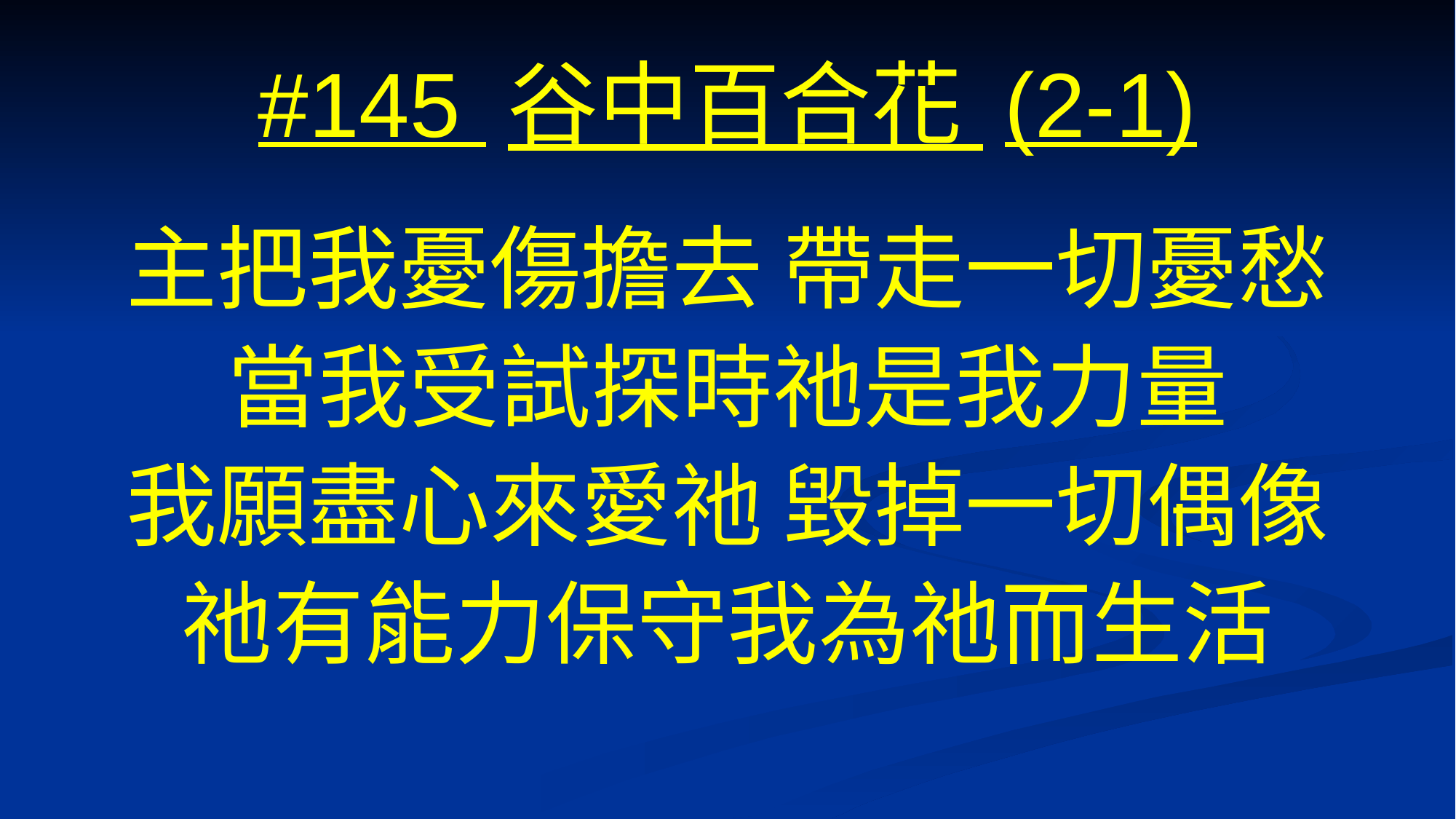

# #145 谷中百合花 (2-1)
主把我憂傷擔去 帶走一切憂愁
當我受試探時祂是我力量
我願盡心來愛祂 毀掉一切偶像
祂有能力保守我為祂而生活